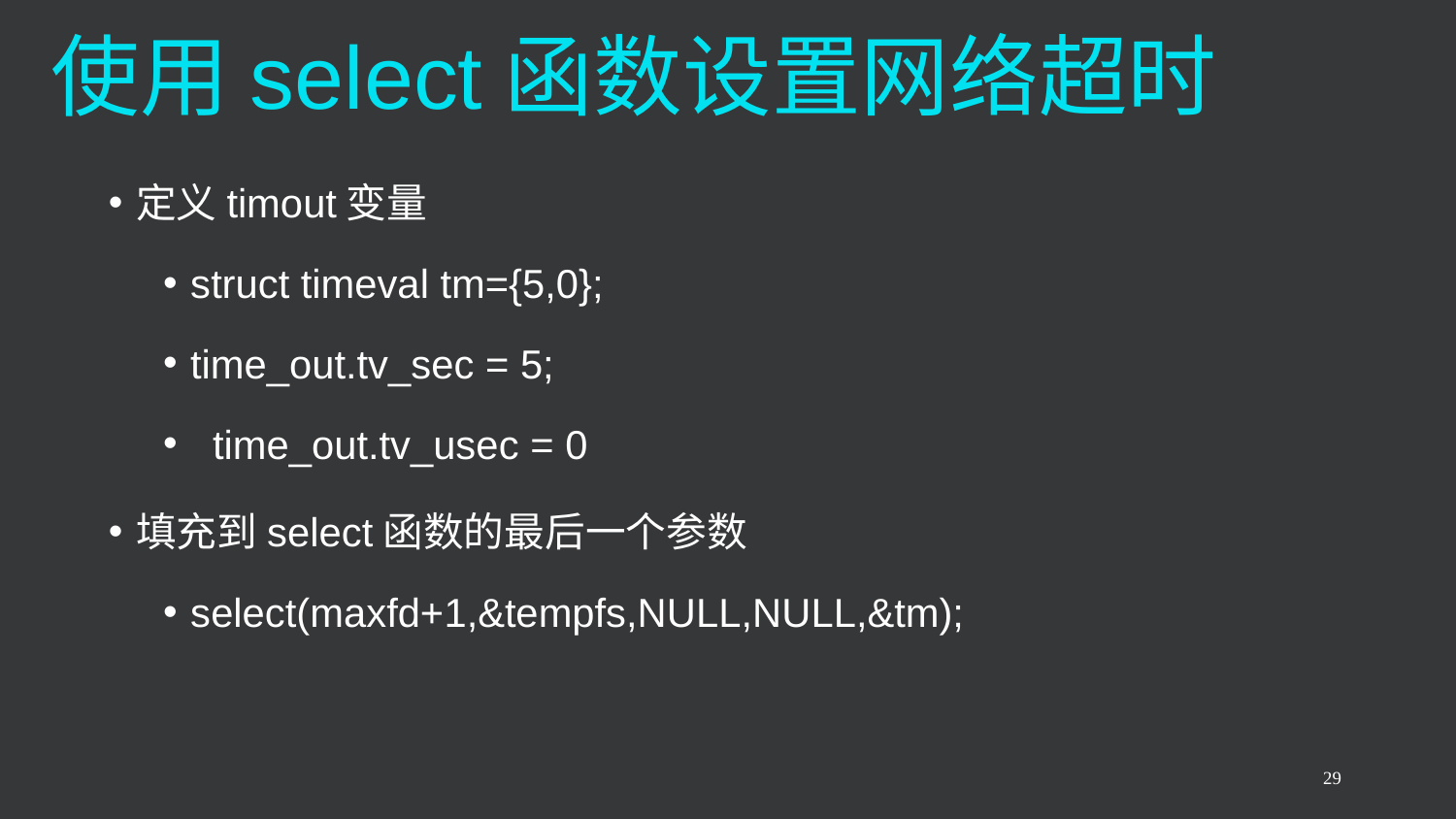

# 使用select函数设置网络超时
定义timout变量
struct timeval tm={5,0};
time_out.tv_sec = 5;
  time_out.tv_usec = 0
填充到select函数的最后一个参数
select(maxfd+1,&tempfs,NULL,NULL,&tm);

29